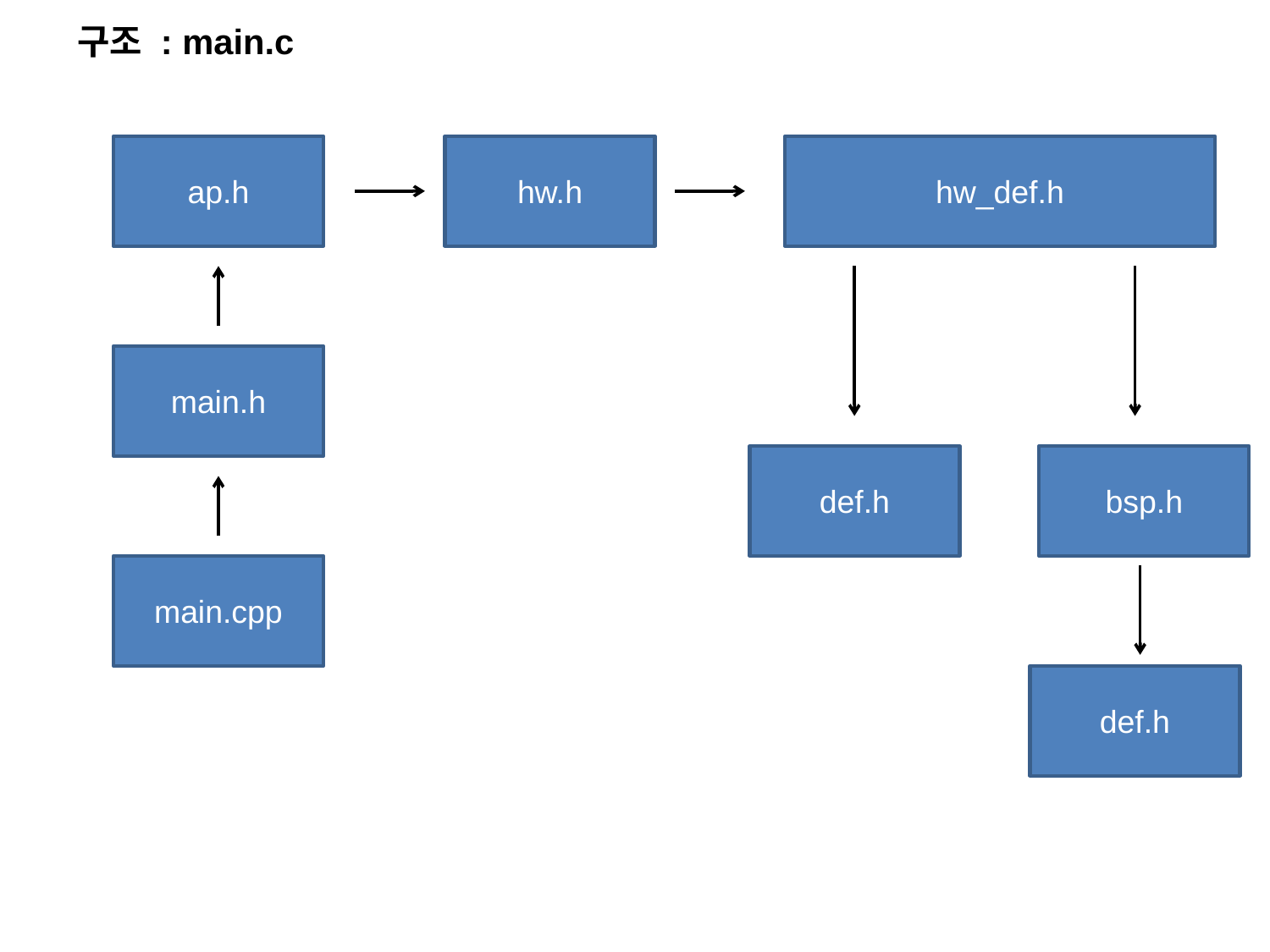

구조 : main.c

ap.h
hw.h
hw_def.h
main.h
def.h
bsp.h
main.cpp
def.h